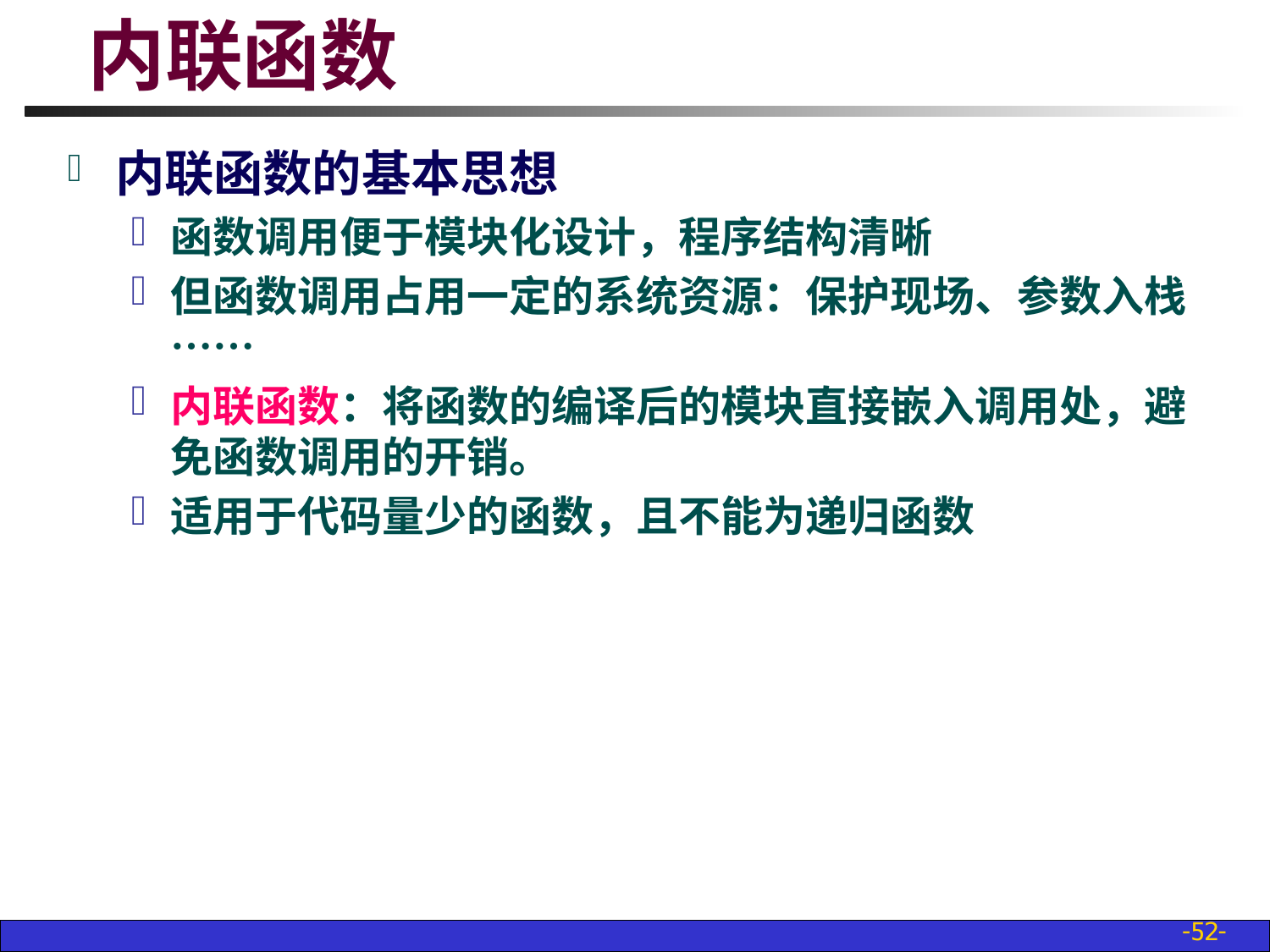

# 内联函数
内联函数的基本思想
函数调用便于模块化设计，程序结构清晰
但函数调用占用一定的系统资源：保护现场、参数入栈……
内联函数：将函数的编译后的模块直接嵌入调用处，避免函数调用的开销。
适用于代码量少的函数，且不能为递归函数
-52-